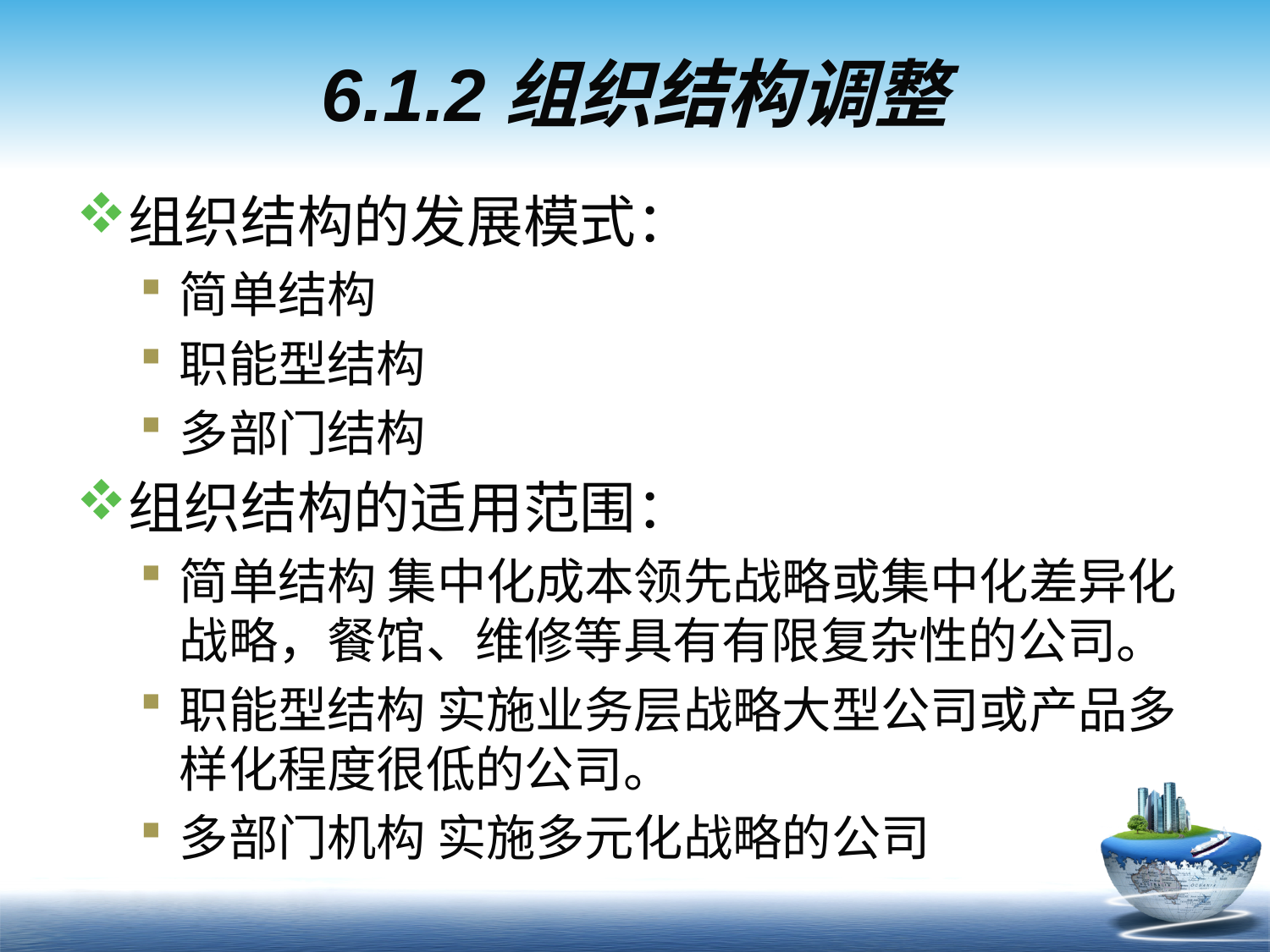

# 6.1.2组织结构调整
组织结构的发展模式：
简单结构
职能型结构
多部门结构
组织结构的适用范围：
简单结构 集中化成本领先战略或集中化差异化战略，餐馆、维修等具有有限复杂性的公司。
职能型结构 实施业务层战略大型公司或产品多样化程度很低的公司。
多部门机构 实施多元化战略的公司